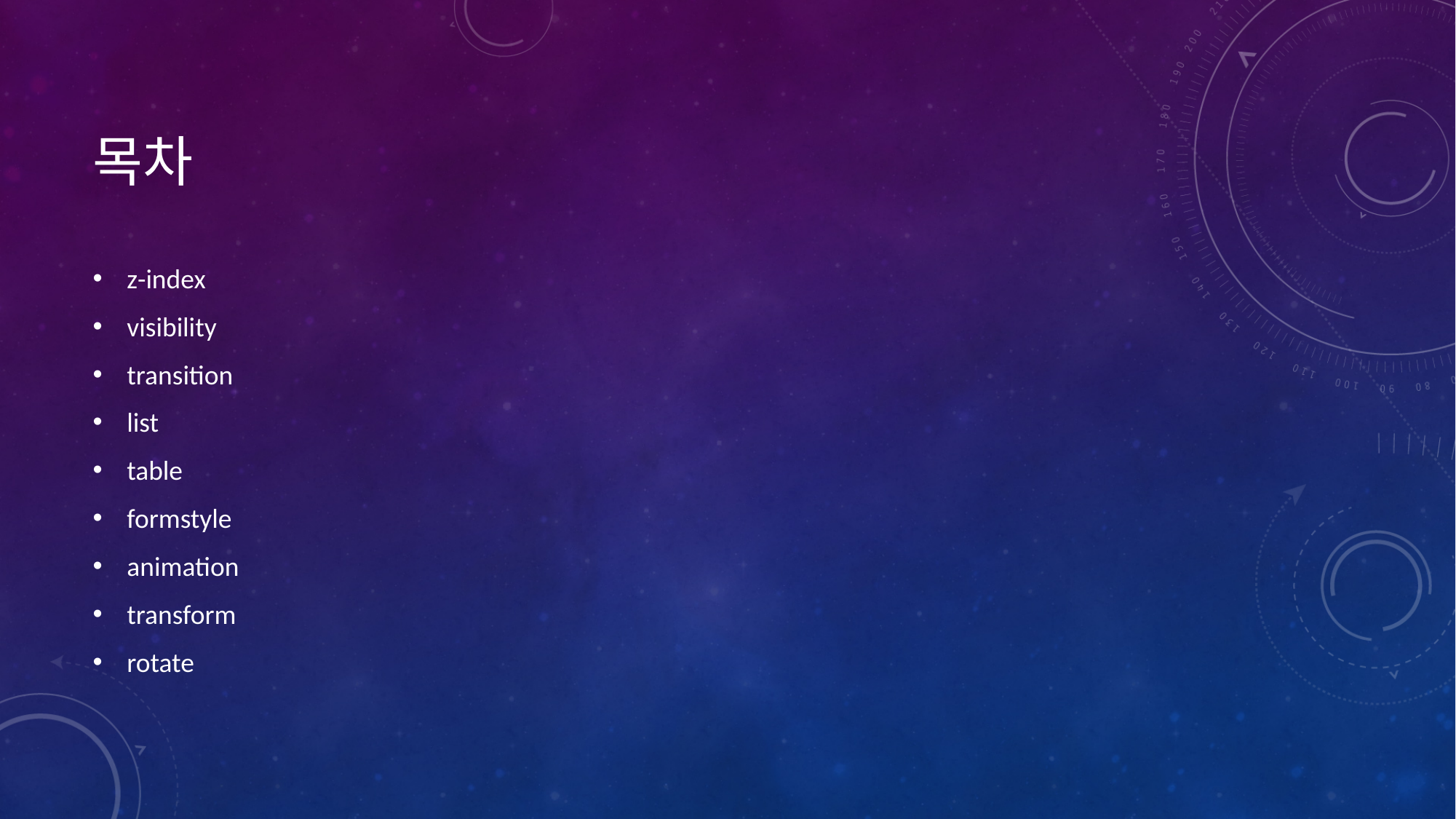

# 목차
z-index
visibility
transition
list
table
formstyle
animation
transform
rotate